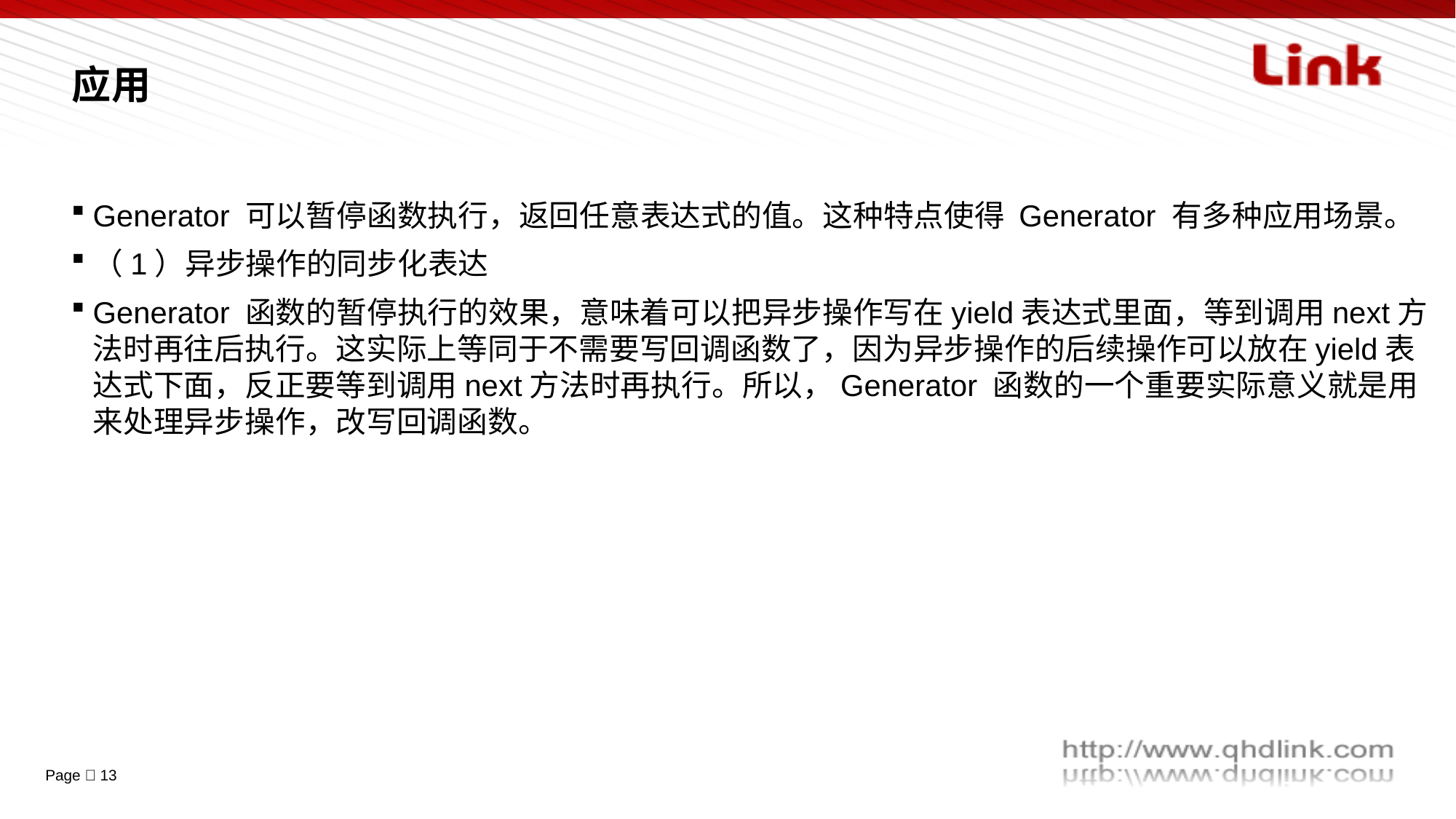

# 应用
Generator 可以暂停函数执行，返回任意表达式的值。这种特点使得 Generator 有多种应用场景。
（1）异步操作的同步化表达
Generator 函数的暂停执行的效果，意味着可以把异步操作写在yield表达式里面，等到调用next方法时再往后执行。这实际上等同于不需要写回调函数了，因为异步操作的后续操作可以放在yield表达式下面，反正要等到调用next方法时再执行。所以，Generator 函数的一个重要实际意义就是用来处理异步操作，改写回调函数。